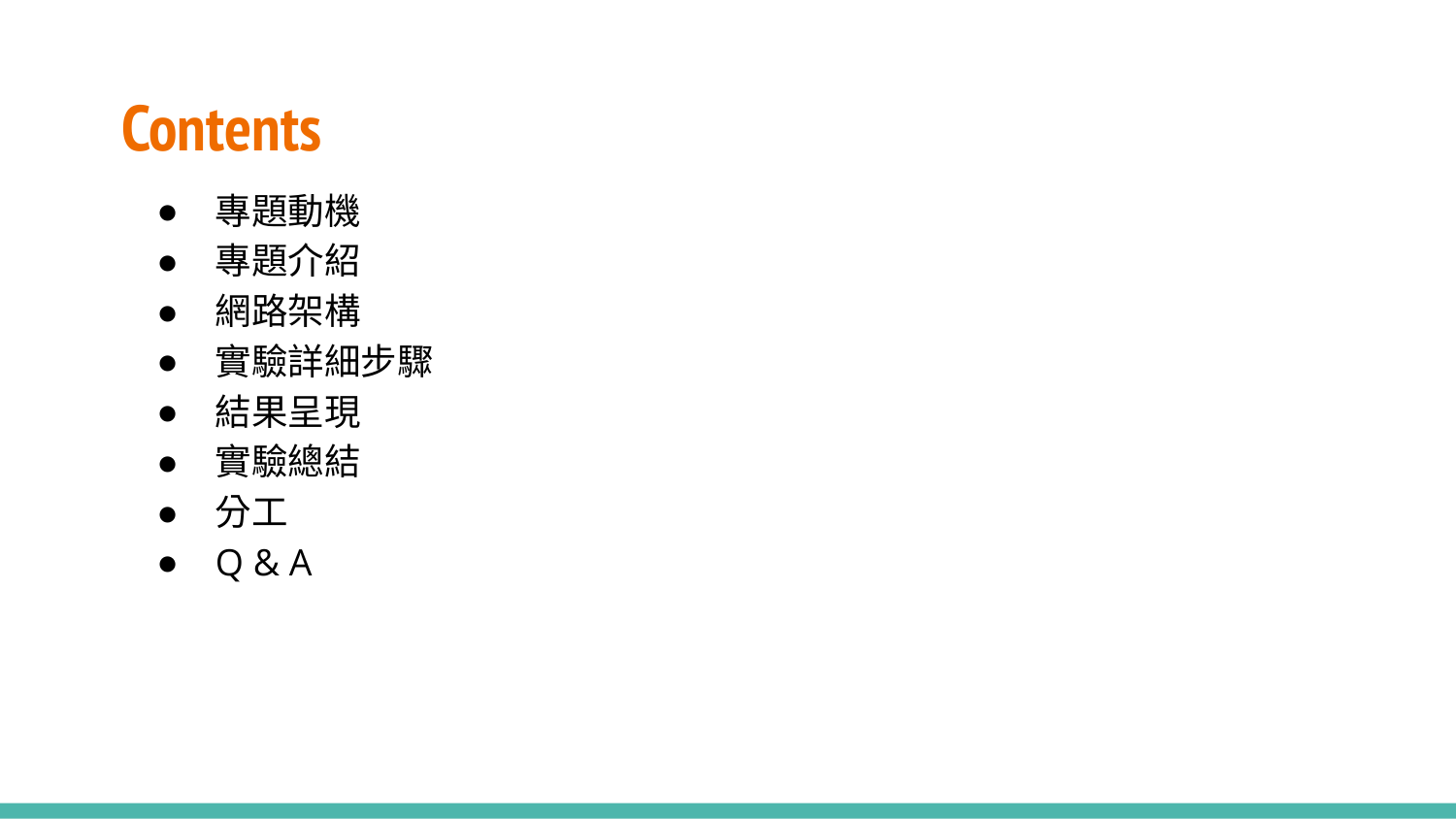

# Contents
專題動機
專題介紹
網路架構
實驗詳細步驟
結果呈現
實驗總結
分工
Q & A